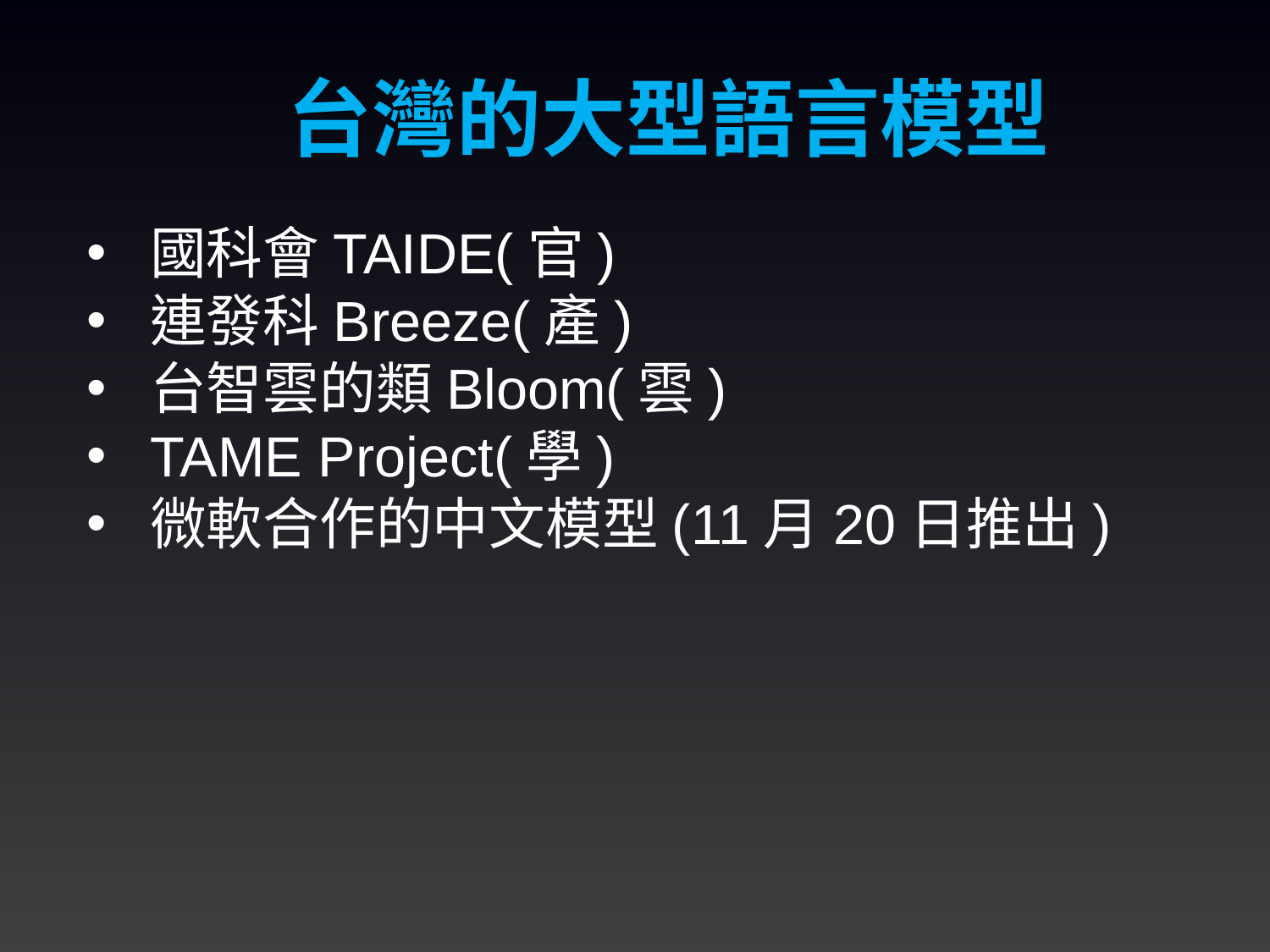

台灣的大型語言模型
國科會TAIDE(官)
連發科Breeze(產)
台智雲的類Bloom(雲)
TAME Project(學)
微軟合作的中文模型(11月20日推出)
11/27/2024
13